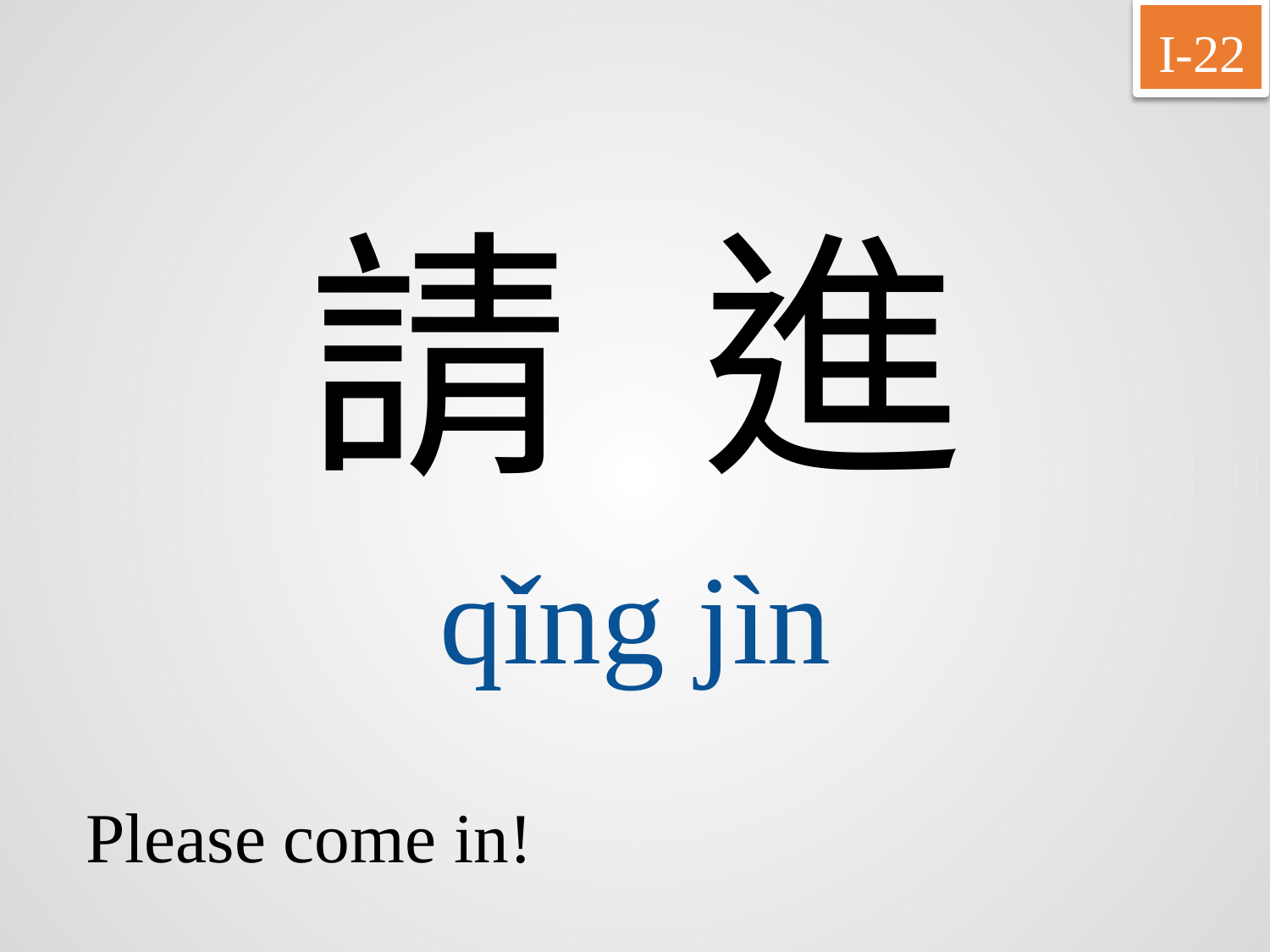

I-22

請	進
qǐng	jìn
Please come in!